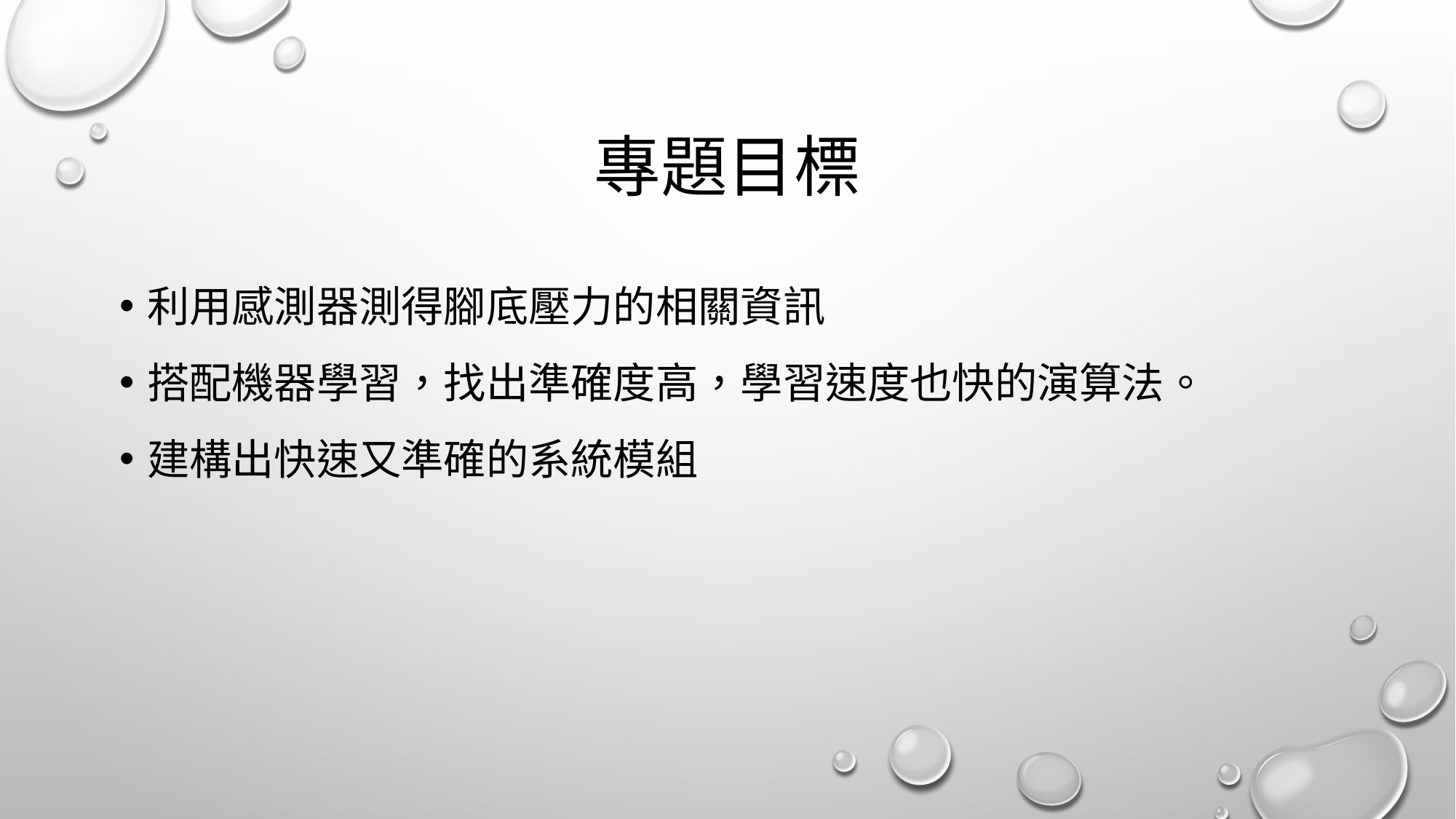

# 專題目標
利用感測器測得腳底壓力的相關資訊
搭配機器學習，找出準確度高，學習速度也快的演算法。
建構出快速又準確的系統模組